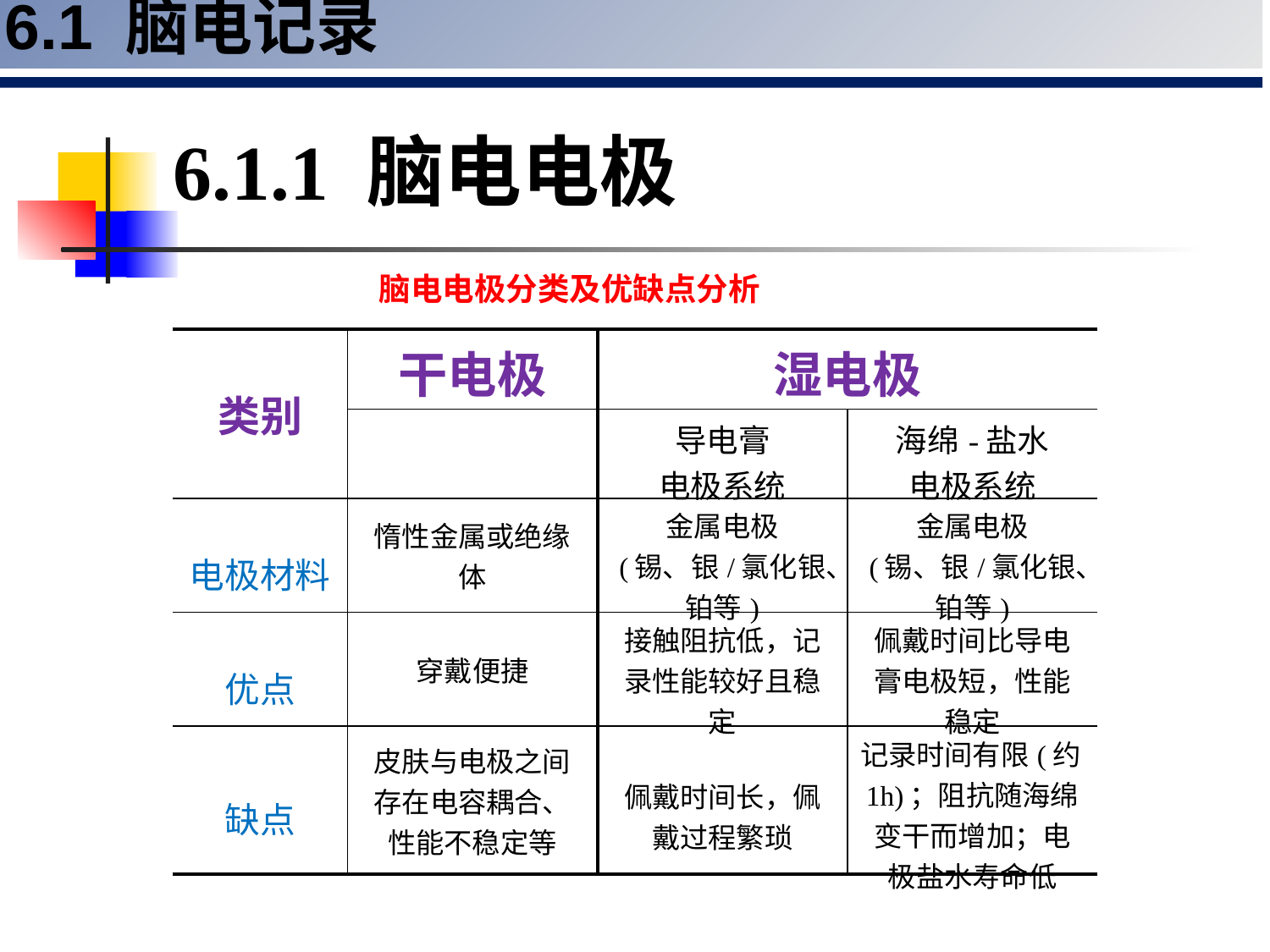

6.1 脑电记录

6.1.1 脑电电极
 脑电电极分类及优缺点分析
| 类别 | 干电极 | 湿电极 |  |
| --- | --- | --- | --- |
|  |  | 导电膏 电极系统 | 海绵-盐水 电极系统 |
| 电极材料 | 惰性金属或绝缘体 | 金属电极 (锡、银/氯化银、铂等) | 金属电极 (锡、银/氯化银、铂等) |
| 优点 | 穿戴便捷 | 接触阻抗低，记录性能较好且稳定 | 佩戴时间比导电膏电极短，性能稳定 |
| 缺点 | 皮肤与电极之间存在电容耦合、性能不稳定等 | 佩戴时间长，佩戴过程繁琐 | 记录时间有限(约1h)；阻抗随海绵变干而增加；电极盐水寿命低 |